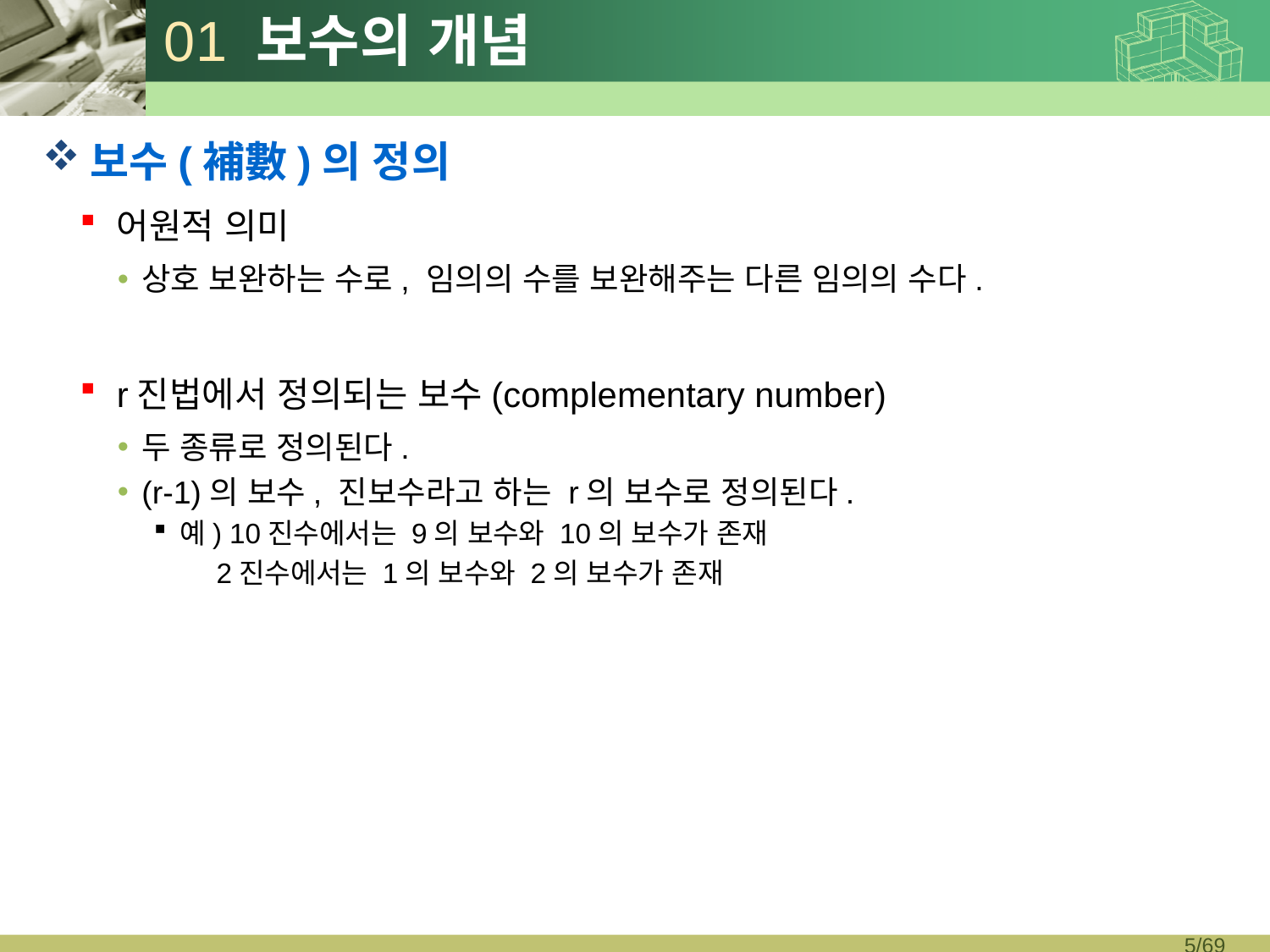

# 01 보수의 개념
보수(補數)의 정의
어원적 의미
상호 보완하는 수로, 임의의 수를 보완해주는 다른 임의의 수다.

r진법에서 정의되는 보수(complementary number)
두 종류로 정의된다.
(r-1)의 보수, 진보수라고 하는 r의 보수로 정의된다.
예) 10진수에서는 9의 보수와 10의 보수가 존재
        2진수에서는 1의 보수와 2의 보수가 존재